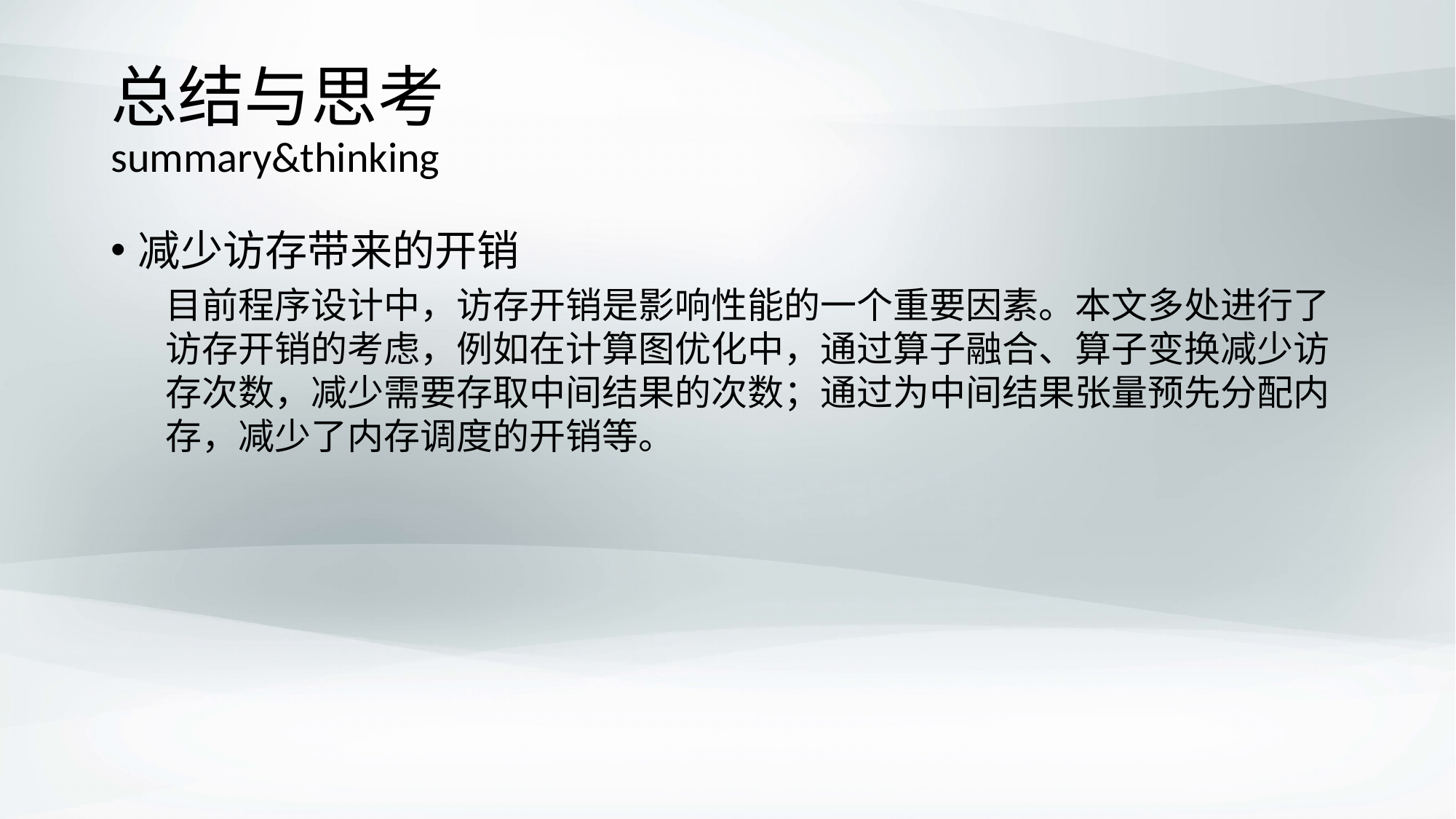

# 总结与思考 summary&thinking
减少访存带来的开销
目前程序设计中，访存开销是影响性能的一个重要因素。本文多处进行了访存开销的考虑，例如在计算图优化中，通过算子融合、算子变换减少访存次数，减少需要存取中间结果的次数；通过为中间结果张量预先分配内存，减少了内存调度的开销等。